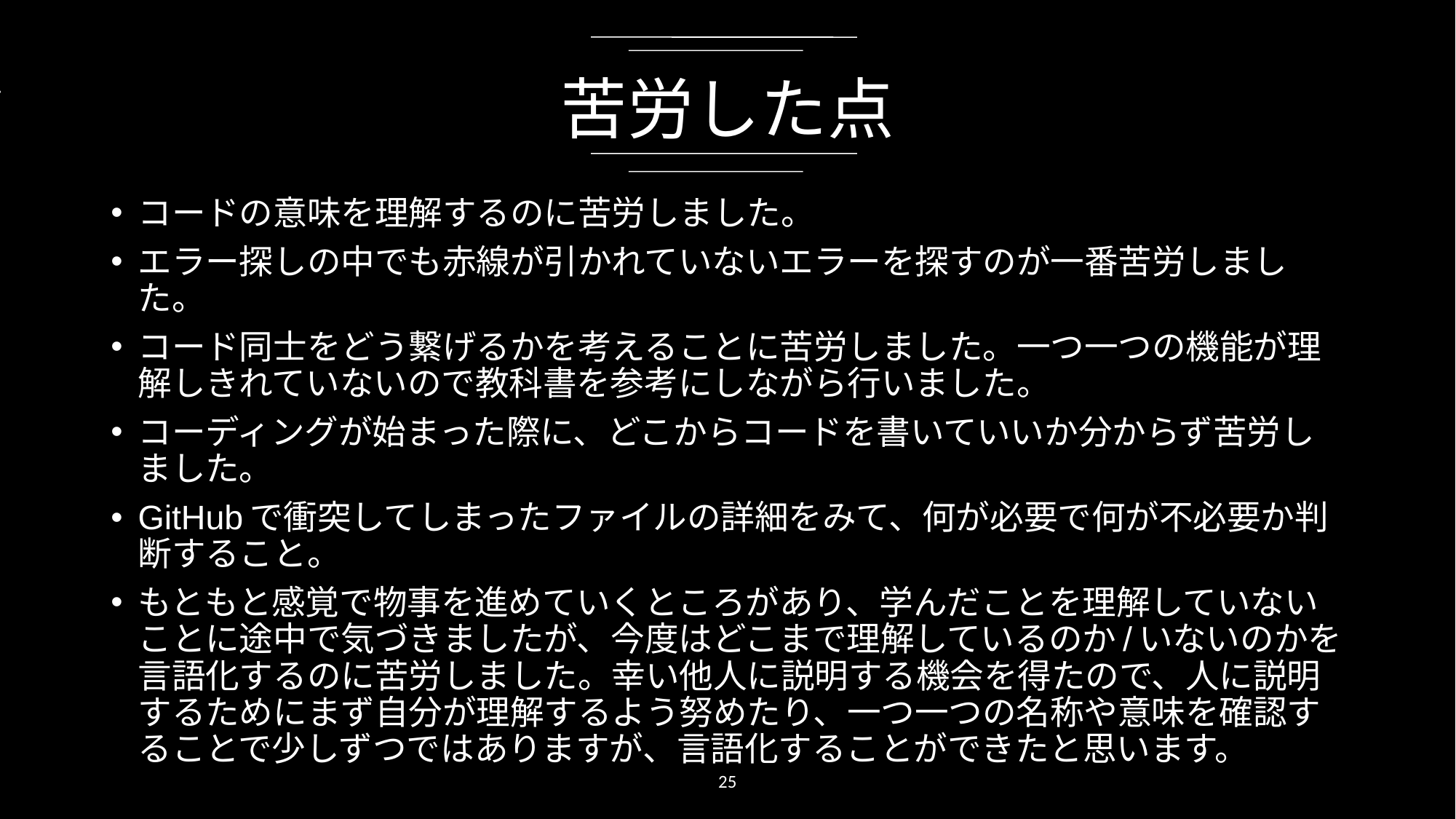

苦労した点

コードの意味を理解するのに苦労しました。
エラー探しの中でも赤線が引かれていないエラーを探すのが一番苦労しました。
コード同士をどう繋げるかを考えることに苦労しました。一つ一つの機能が理解しきれていないので教科書を参考にしながら行いました。
コーディングが始まった際に、どこからコードを書いていいか分からず苦労しました。
GitHubで衝突してしまったファイルの詳細をみて、何が必要で何が不必要か判断すること。
もともと感覚で物事を進めていくところがあり、学んだことを理解していないことに途中で気づきましたが、今度はどこまで理解しているのか/いないのかを言語化するのに苦労しました。幸い他人に説明する機会を得たので、人に説明するためにまず自分が理解するよう努めたり、一つ一つの名称や意味を確認することで少しずつではありますが、言語化することができたと思います。

# 25